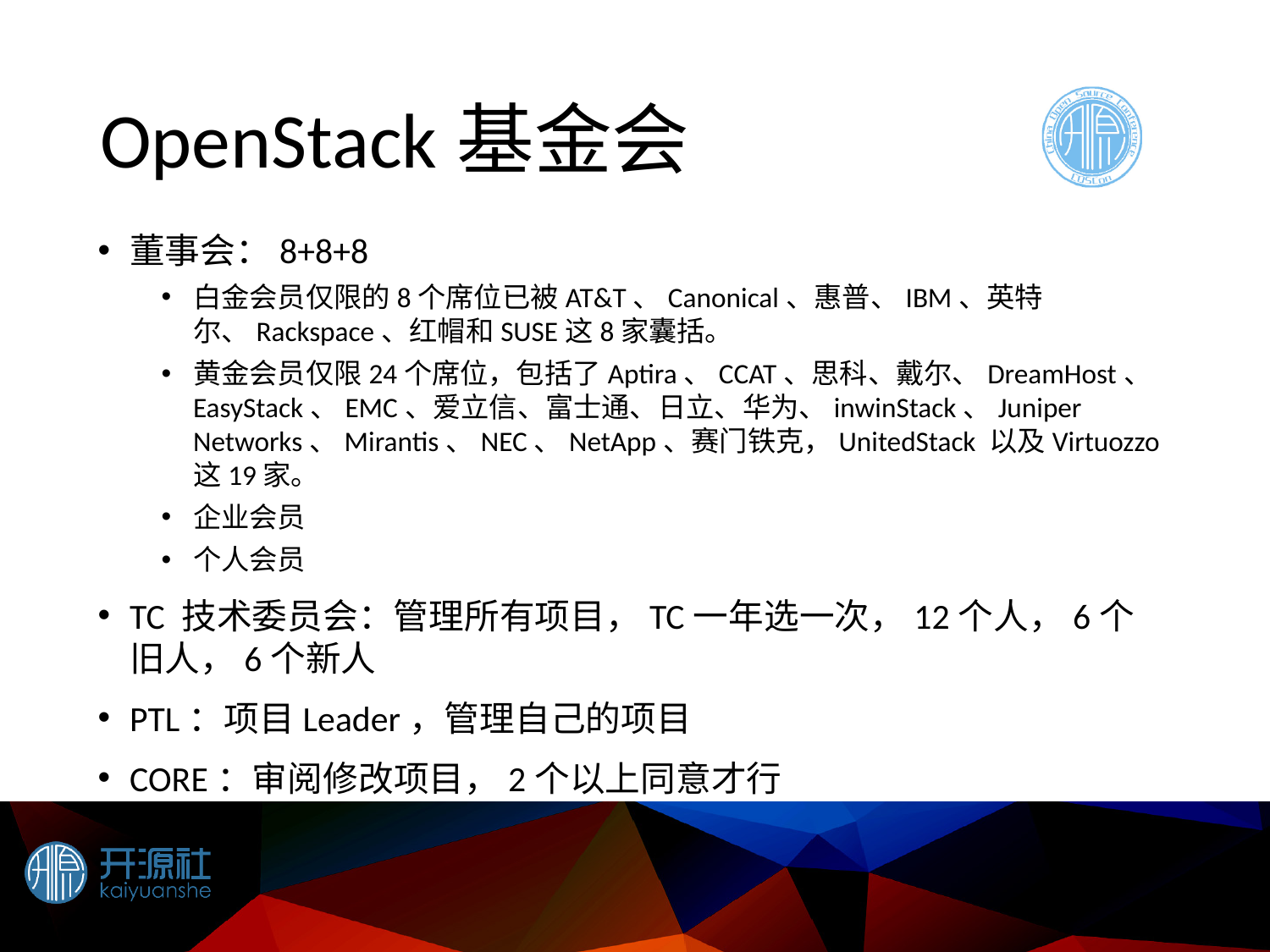

# OpenStack基金会
董事会：8+8+8
白金会员仅限的8个席位已被AT&T、Canonical、惠普、IBM、英特尔、Rackspace、红帽和SUSE这8家囊括。
黄金会员仅限24个席位，包括了Aptira、CCAT、思科、戴尔、DreamHost、EasyStack、EMC、爱立信、富士通、日立、华为、inwinStack、Juniper Networks、Mirantis、NEC、NetApp、赛门铁克，UnitedStack 以及Virtuozzo这19家。
企业会员
个人会员
TC 技术委员会：管理所有项目，TC一年选一次，12个人，6个旧人，6个新人
PTL：项目Leader，管理自己的项目
CORE：审阅修改项目，2个以上同意才行